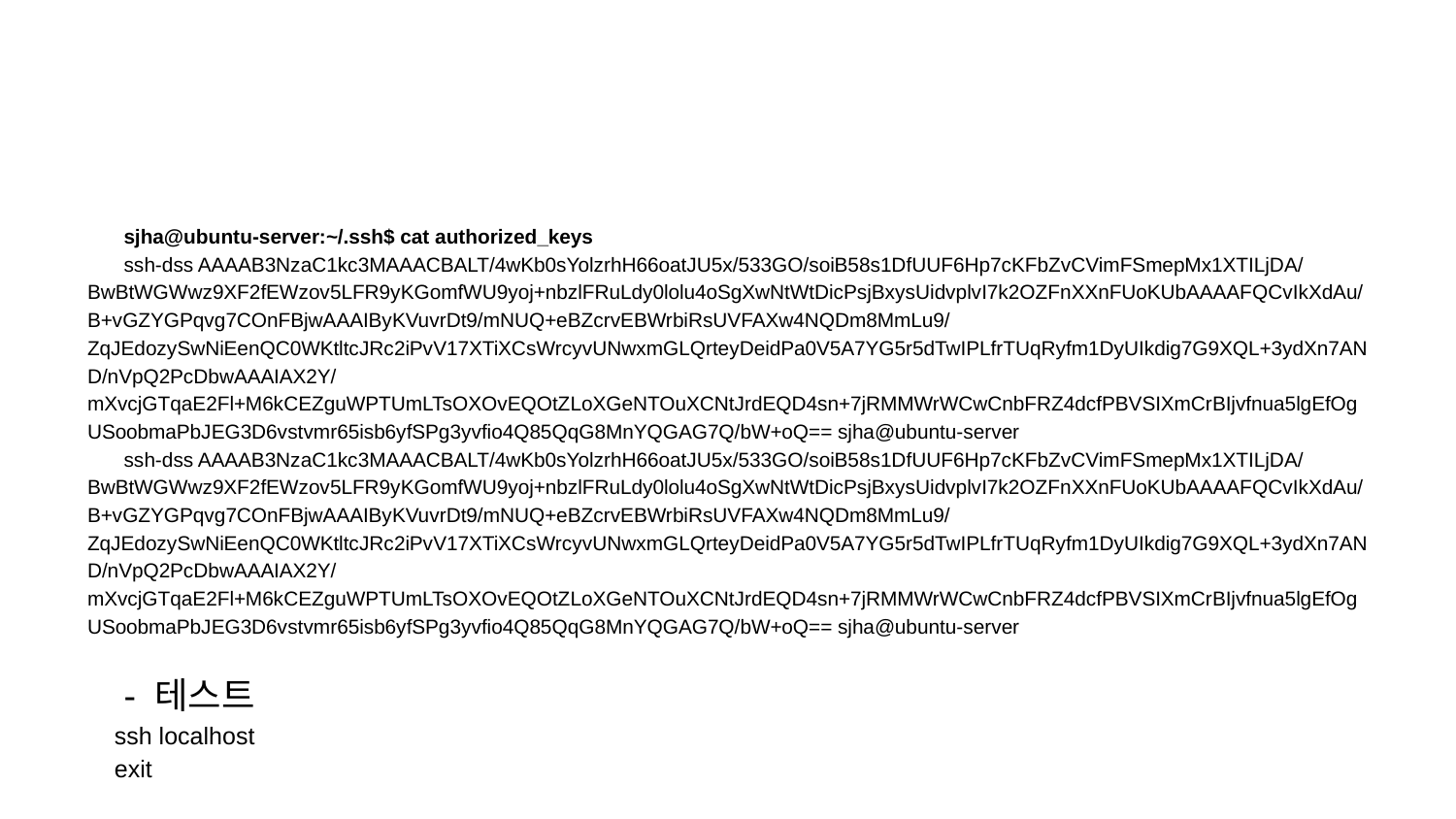

#

sjha@ubuntu-server:~/.ssh$ cat authorized_keys
ssh-dss AAAAB3NzaC1kc3MAAACBALT/4wKb0sYolzrhH66oatJU5x/533GO/soiB58s1DfUUF6Hp7cKFbZvCVimFSmepMx1XTILjDA/BwBtWGWwz9XF2fEWzov5LFR9yKGomfWU9yoj+nbzlFRuLdy0lolu4oSgXwNtWtDicPsjBxysUidvplvI7k2OZFnXXnFUoKUbAAAAFQCvIkXdAu/B+vGZYGPqvg7COnFBjwAAAIByKVuvrDt9/mNUQ+eBZcrvEBWrbiRsUVFAXw4NQDm8MmLu9/ZqJEdozySwNiEenQC0WKtltcJRc2iPvV17XTiXCsWrcyvUNwxmGLQrteyDeidPa0V5A7YG5r5dTwIPLfrTUqRyfm1DyUIkdig7G9XQL+3ydXn7AND/nVpQ2PcDbwAAAIAX2Y/mXvcjGTqaE2Fl+M6kCEZguWPTUmLTsOXOvEQOtZLoXGeNTOuXCNtJrdEQD4sn+7jRMMWrWCwCnbFRZ4dcfPBVSIXmCrBIjvfnua5lgEfOgUSoobmaPbJEG3D6vstvmr65isb6yfSPg3yvfio4Q85QqG8MnYQGAG7Q/bW+oQ== sjha@ubuntu-server
ssh-dss AAAAB3NzaC1kc3MAAACBALT/4wKb0sYolzrhH66oatJU5x/533GO/soiB58s1DfUUF6Hp7cKFbZvCVimFSmepMx1XTILjDA/BwBtWGWwz9XF2fEWzov5LFR9yKGomfWU9yoj+nbzlFRuLdy0lolu4oSgXwNtWtDicPsjBxysUidvplvI7k2OZFnXXnFUoKUbAAAAFQCvIkXdAu/B+vGZYGPqvg7COnFBjwAAAIByKVuvrDt9/mNUQ+eBZcrvEBWrbiRsUVFAXw4NQDm8MmLu9/ZqJEdozySwNiEenQC0WKtltcJRc2iPvV17XTiXCsWrcyvUNwxmGLQrteyDeidPa0V5A7YG5r5dTwIPLfrTUqRyfm1DyUIkdig7G9XQL+3ydXn7AND/nVpQ2PcDbwAAAIAX2Y/mXvcjGTqaE2Fl+M6kCEZguWPTUmLTsOXOvEQOtZLoXGeNTOuXCNtJrdEQD4sn+7jRMMWrWCwCnbFRZ4dcfPBVSIXmCrBIjvfnua5lgEfOgUSoobmaPbJEG3D6vstvmr65isb6yfSPg3yvfio4Q85QqG8MnYQGAG7Q/bW+oQ== sjha@ubuntu-server

- 테스트
    ssh localhost
    exit